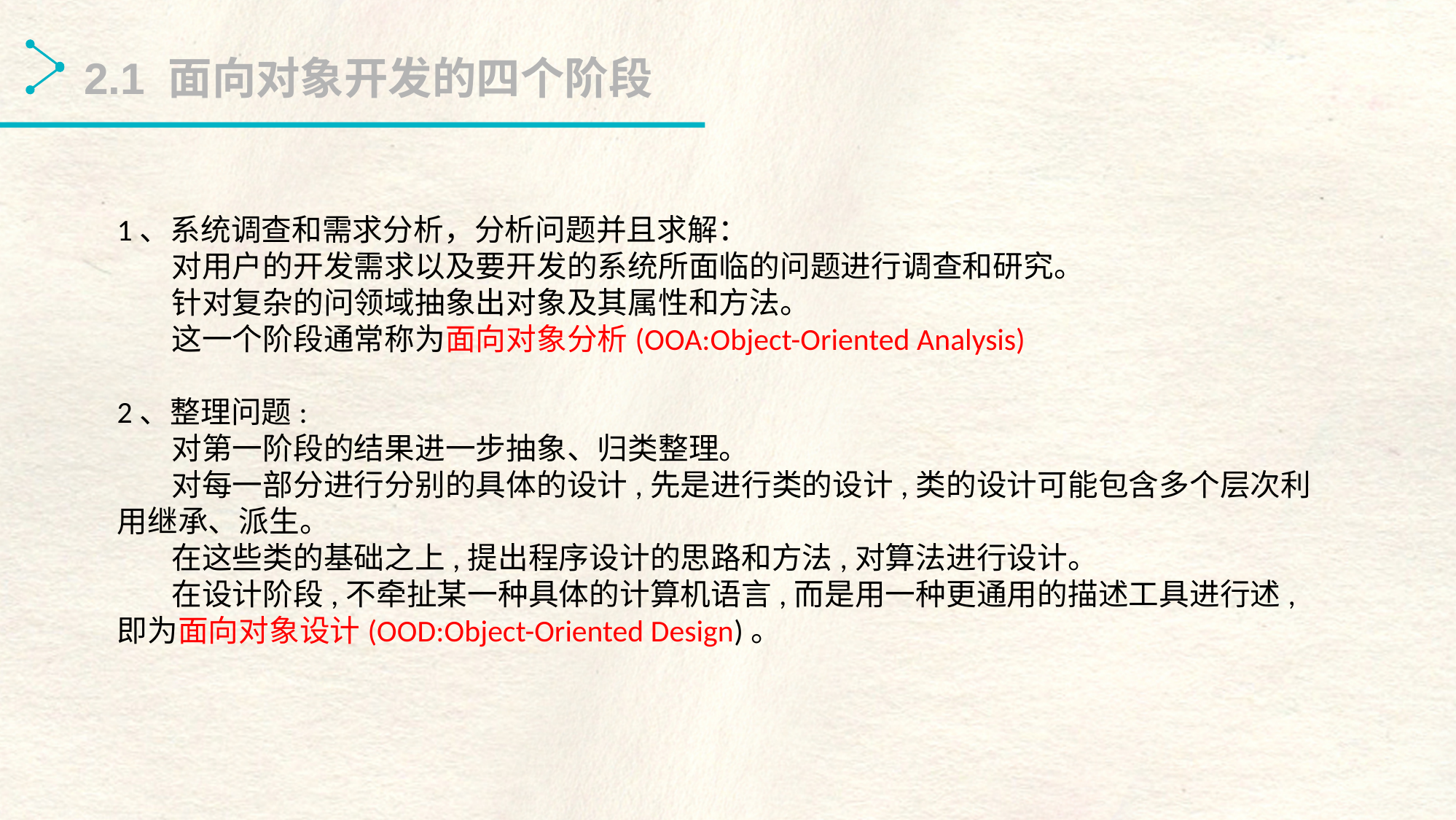

2.1 面向对象开发的四个阶段

1、系统调查和需求分析，分析问题并且求解：
       对用户的开发需求以及要开发的系统所面临的问题进行调查和研究。
       针对复杂的问领域抽象出对象及其属性和方法。
       这一个阶段通常称为面向对象分析(OOA:Object-Oriented Analysis)

2、整理问题:
       对第一阶段的结果进一步抽象、归类整理。
       对每一部分进行分别的具体的设计,先是进行类的设计,类的设计可能包含多个层次利用继承、派生。
       在这些类的基础之上,提出程序设计的思路和方法,对算法进行设计。
       在设计阶段,不牵扯某一种具体的计算机语言,而是用一种更通用的描述工具进行述,即为面向对象设计(OOD:Object-Oriented Design)。